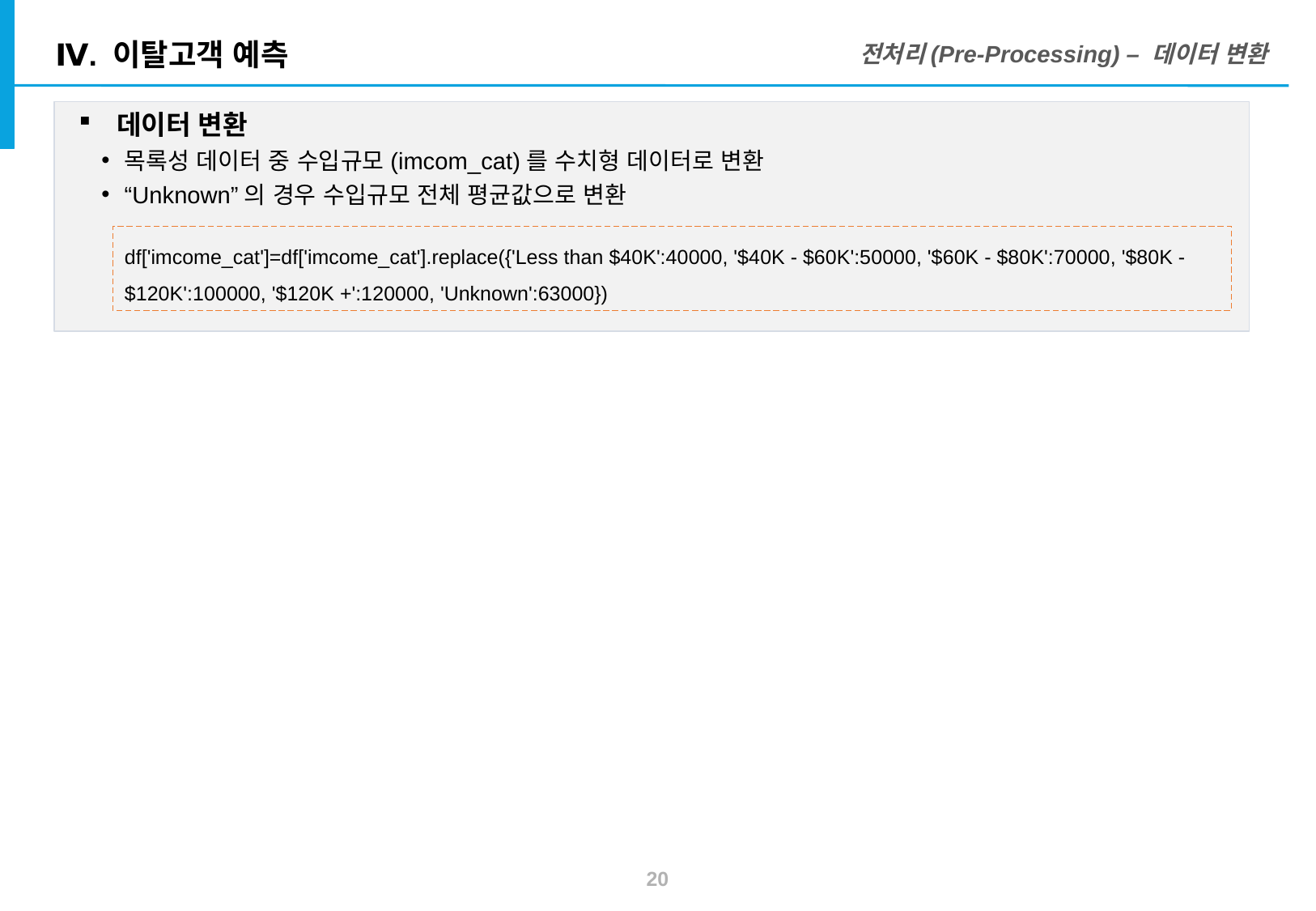

Ⅳ. 이탈고객 예측
전처리(Pre-Processing) – 데이터 변환
데이터 변환
목록성 데이터 중 수입규모(imcom_cat)를 수치형 데이터로 변환
“Unknown”의 경우 수입규모 전체 평균값으로 변환

df['imcome_cat']=df['imcome_cat'].replace({'Less than $40K':40000, '$40K - $60K':50000, '$60K - $80K':70000, '$80K - $120K':100000, '$120K +':120000, 'Unknown':63000})
|  |  |
| --- | --- |
20